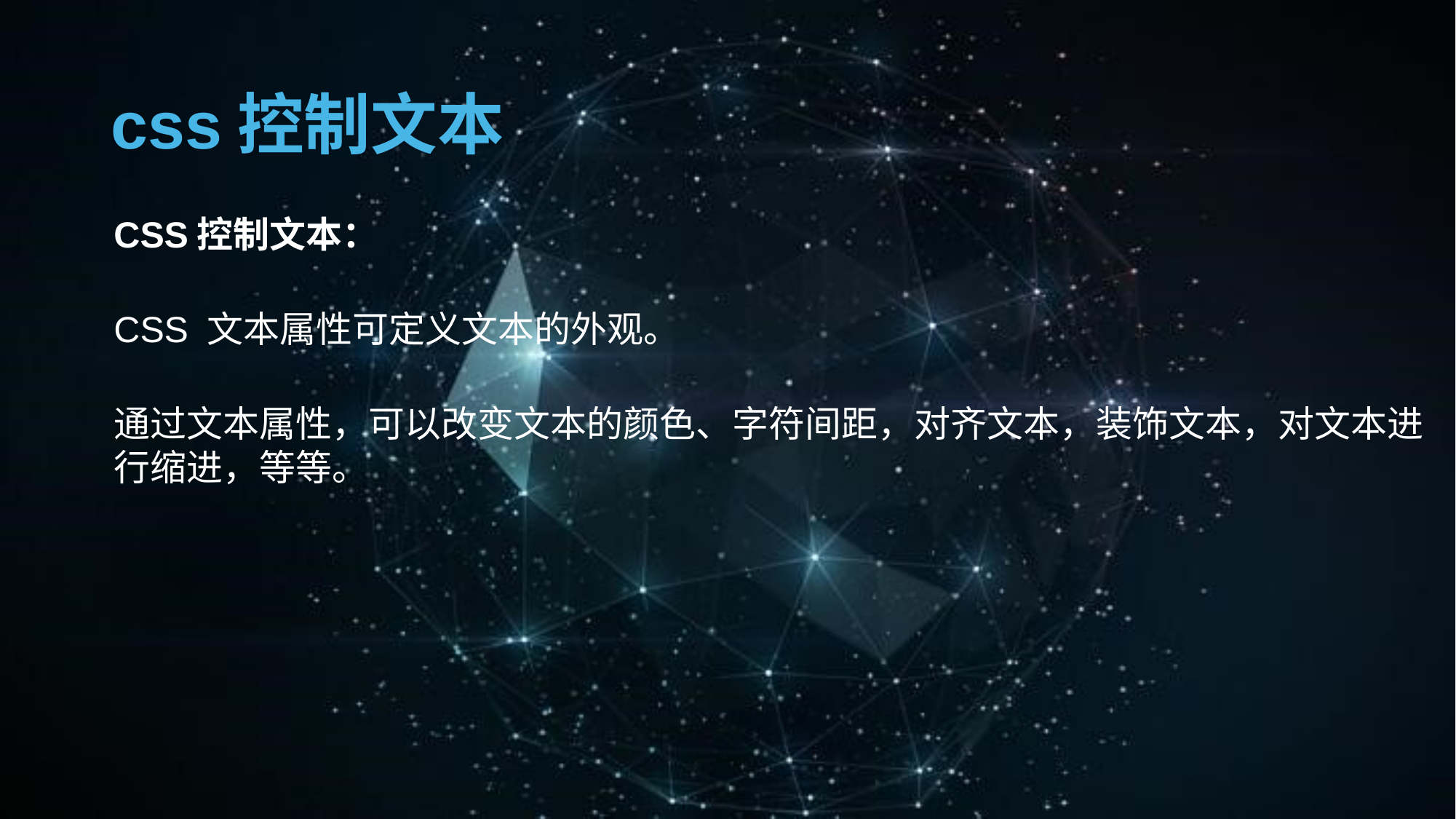

# css控制文本
CSS控制文本：

CSS 文本属性可定义文本的外观。

通过文本属性，可以改变文本的颜色、字符间距，对齐文本，装饰文本，对文本进行缩进，等等。